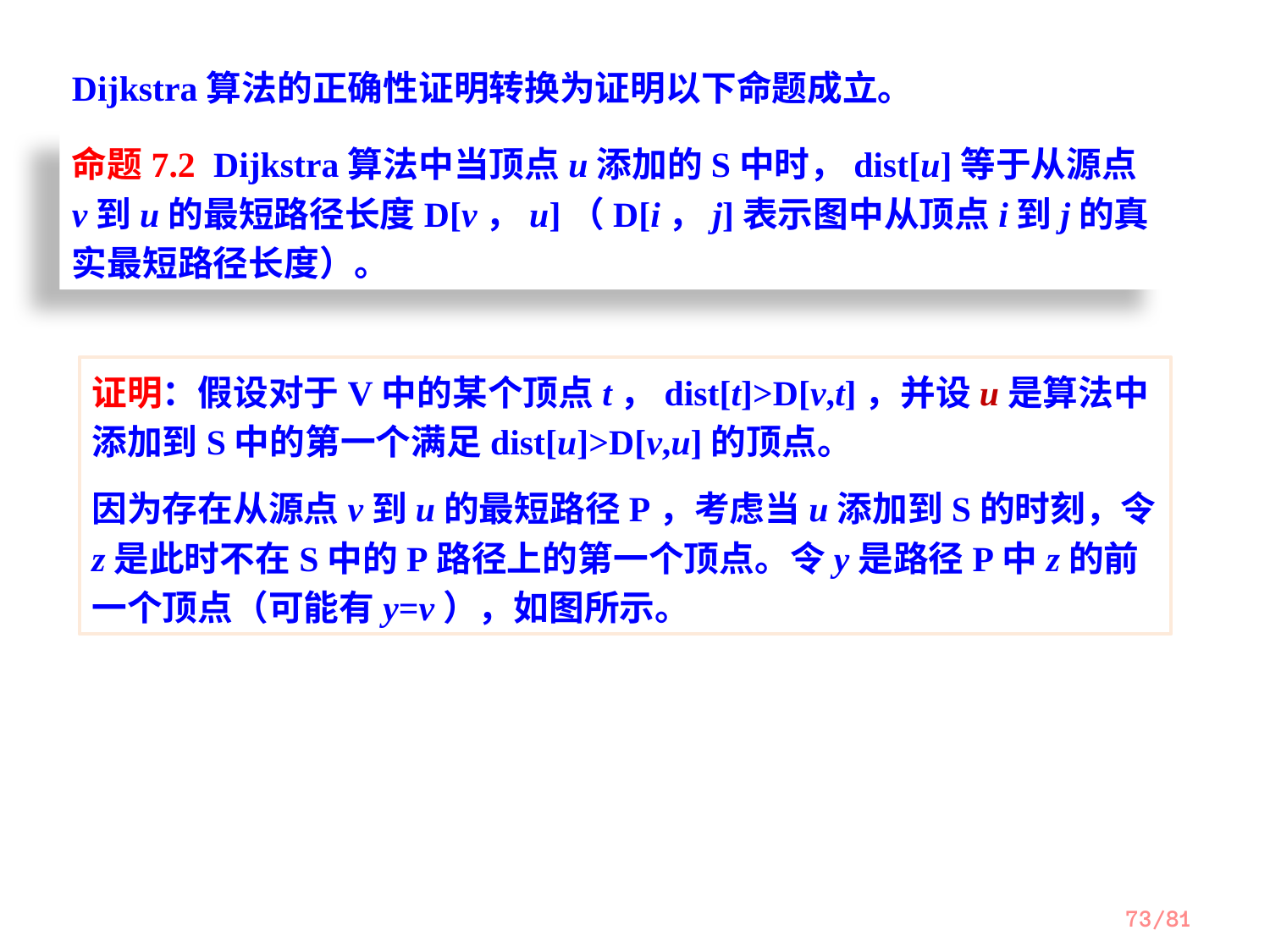

Dijkstra算法的正确性证明转换为证明以下命题成立。
命题7.2  Dijkstra算法中当顶点u添加的S中时，dist[u]等于从源点v到u的最短路径长度D[v，u]（D[i，j]表示图中从顶点i到j的真实最短路径长度）。
证明：假设对于V中的某个顶点t，dist[t]>D[v,t]，并设u是算法中添加到S中的第一个满足dist[u]>D[v,u]的顶点。
因为存在从源点v到u的最短路径P，考虑当u添加到S的时刻，令z是此时不在S中的P路径上的第一个顶点。令y是路径P中z的前一个顶点（可能有y=v），如图所示。
73/81